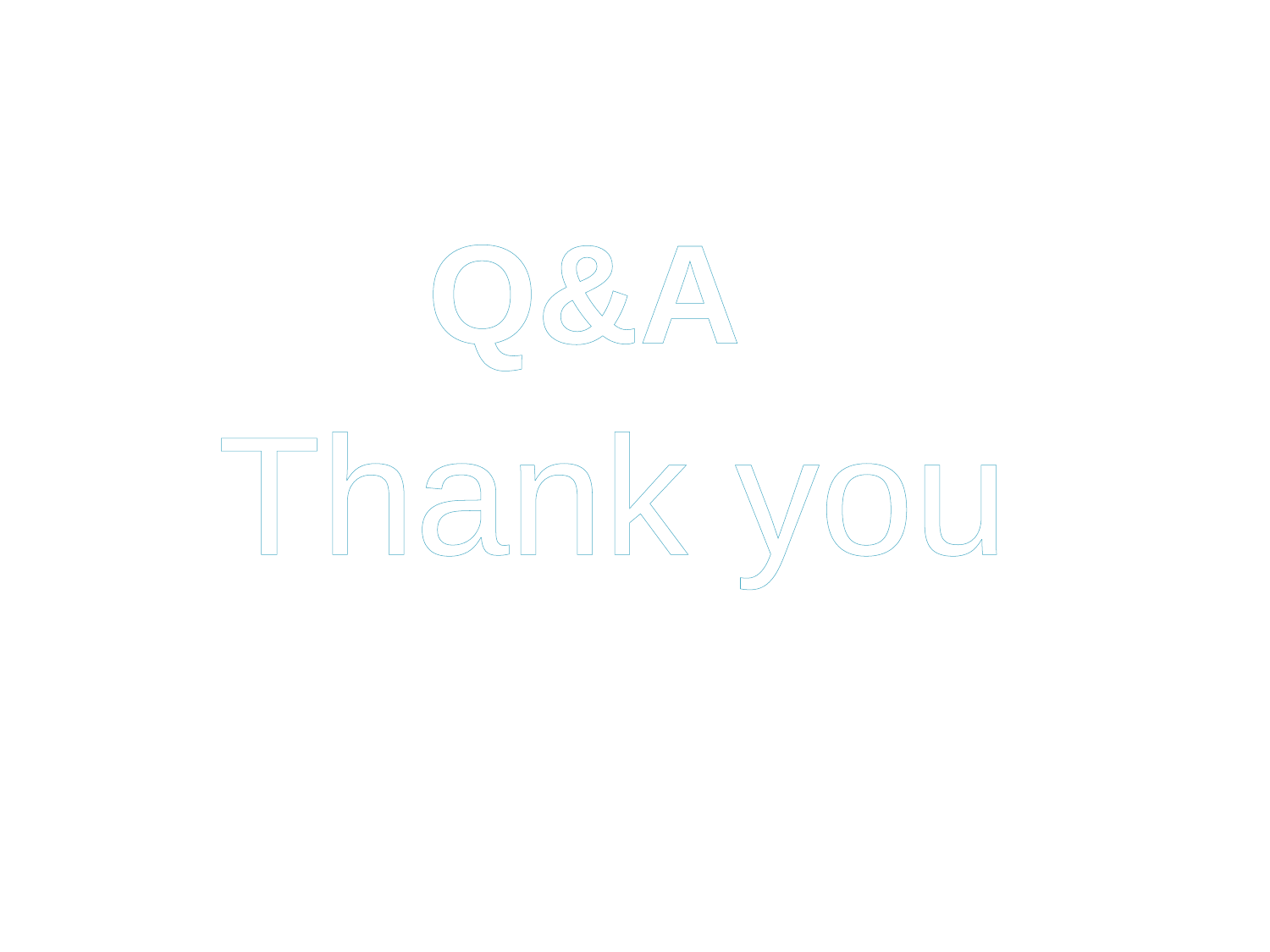

Q&A
点击添加文本
Thank you
点击添加文本
点击添加文本
点击添加文本